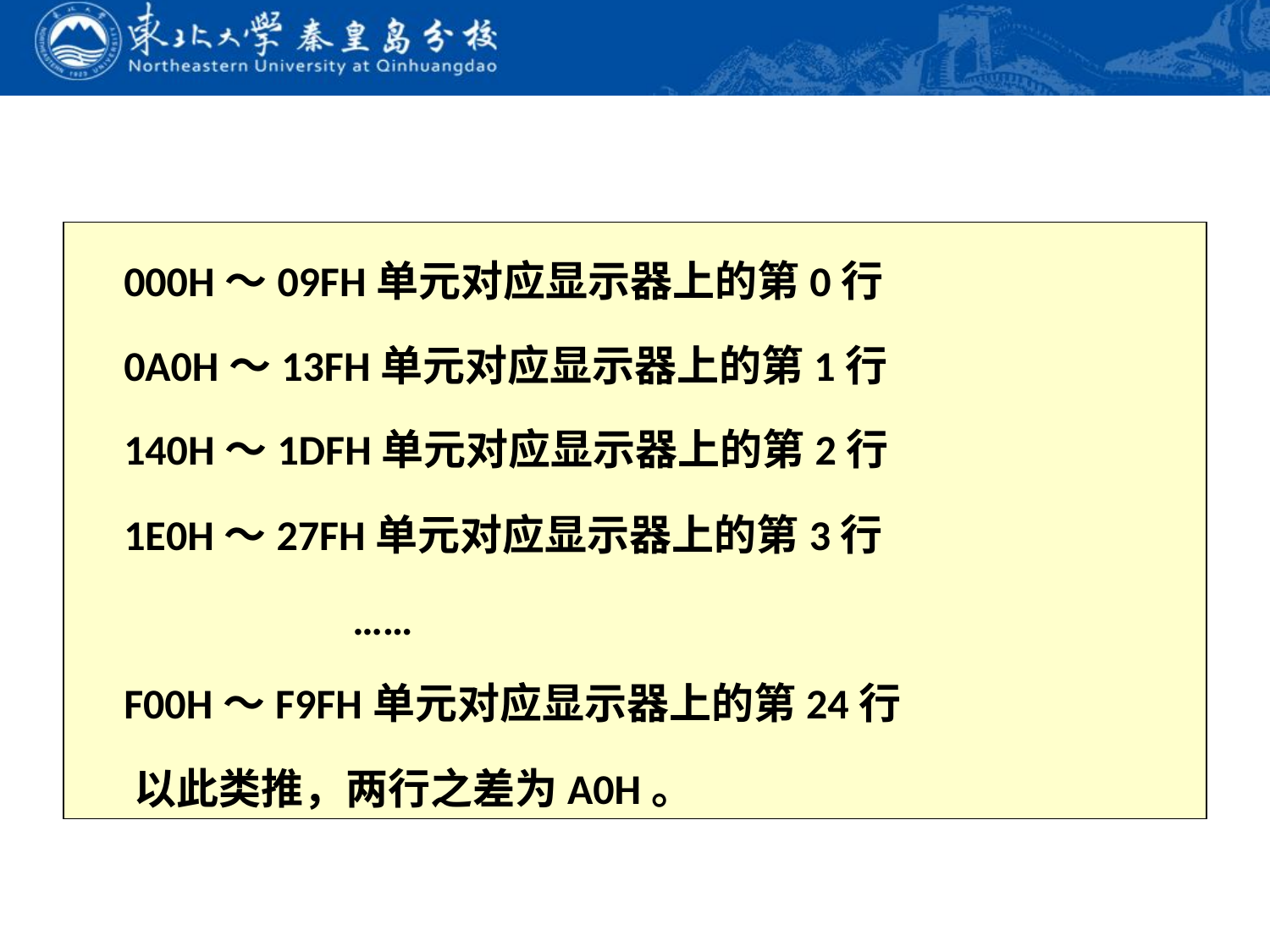

000H～09FH单元对应显示器上的第0行
     0A0H～13FH单元对应显示器上的第1行
     140H～1DFH单元对应显示器上的第2行
     1E0H～27FH单元对应显示器上的第3行
                             ……
     F00H～F9FH单元对应显示器上的第24行
     以此类推，两行之差为A0H。